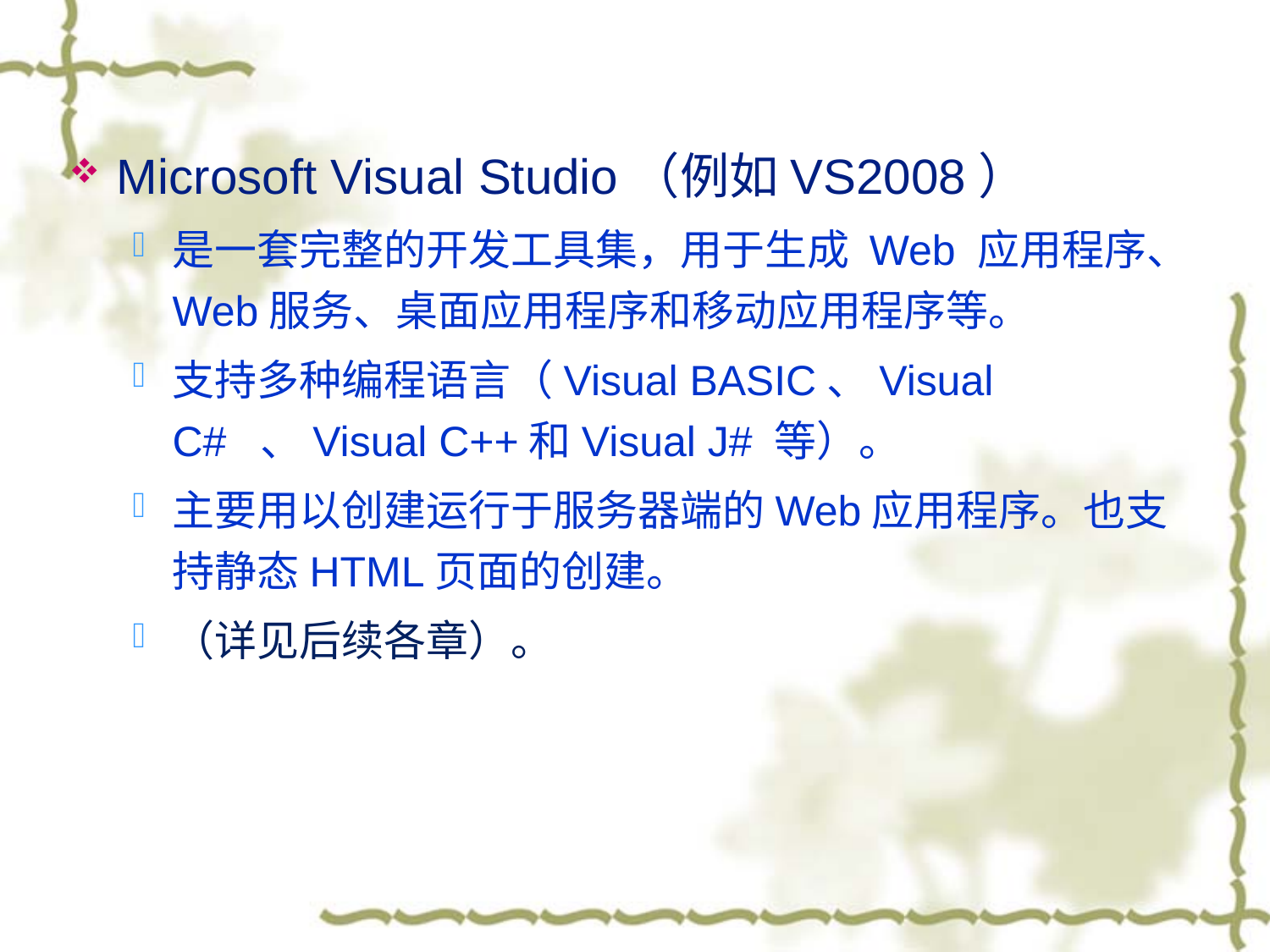

Microsoft Visual Studio（例如VS2008）
是一套完整的开发工具集，用于生成 Web 应用程序、Web服务、桌面应用程序和移动应用程序等。
支持多种编程语言（Visual BASIC、Visual C#  、Visual C++和Visual J# 等）。
主要用以创建运行于服务器端的Web应用程序。也支持静态HTML页面的创建。
（详见后续各章）。